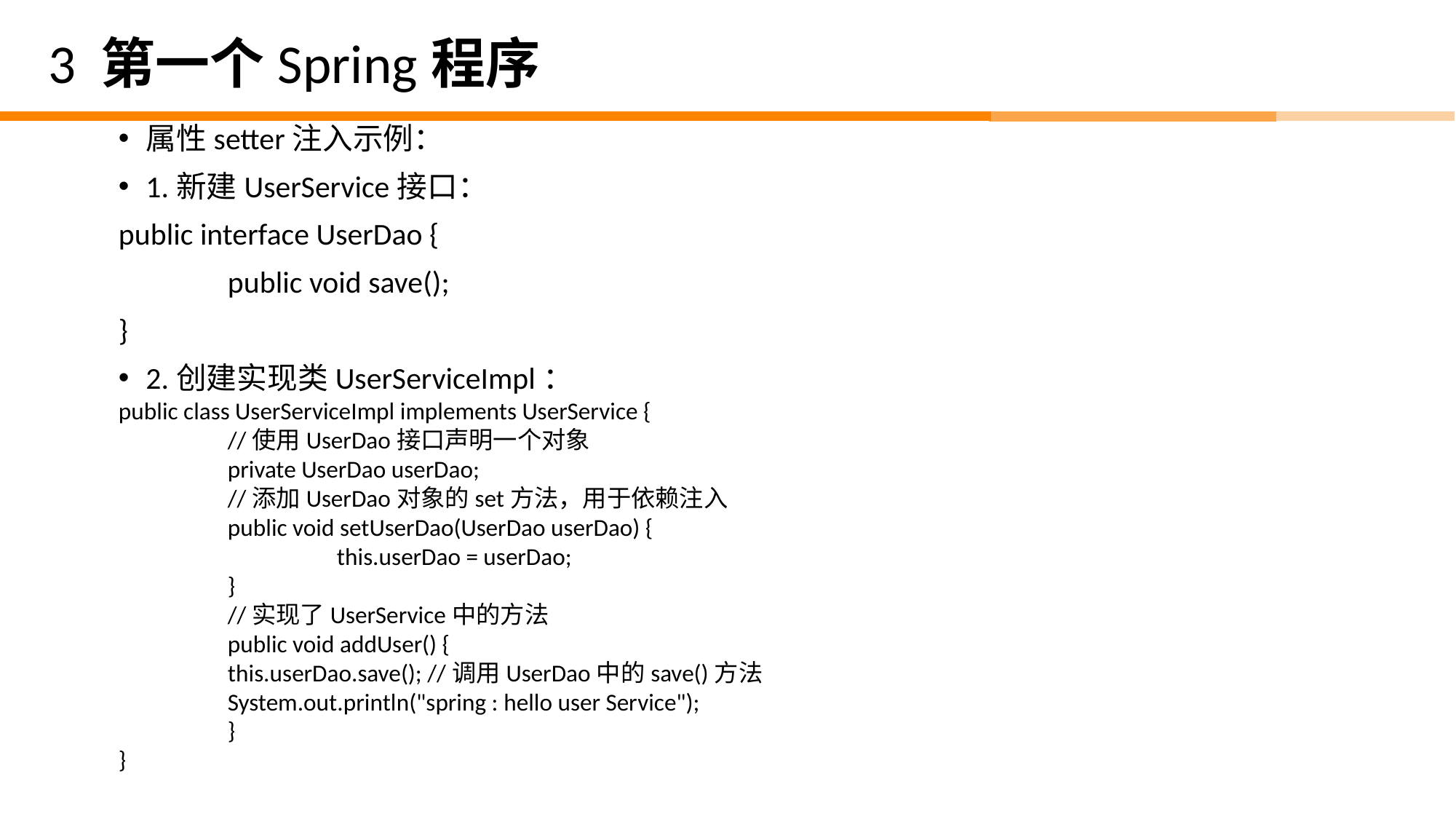

# 3 第一个Spring程序
属性setter注入示例：
1.新建UserService接口：
public interface UserDao {
	public void save();
}
2.创建实现类UserServiceImpl：
public class UserServiceImpl implements UserService {
	//使用UserDao接口声明一个对象
	private UserDao userDao;
	//添加UserDao对象的set方法，用于依赖注入
	public void setUserDao(UserDao userDao) {
		this.userDao = userDao;
	}
	//实现了UserService中的方法
	public void addUser() {
	this.userDao.save(); //调用UserDao中的save()方法
    	System.out.println("spring : hello user Service");
	}
}